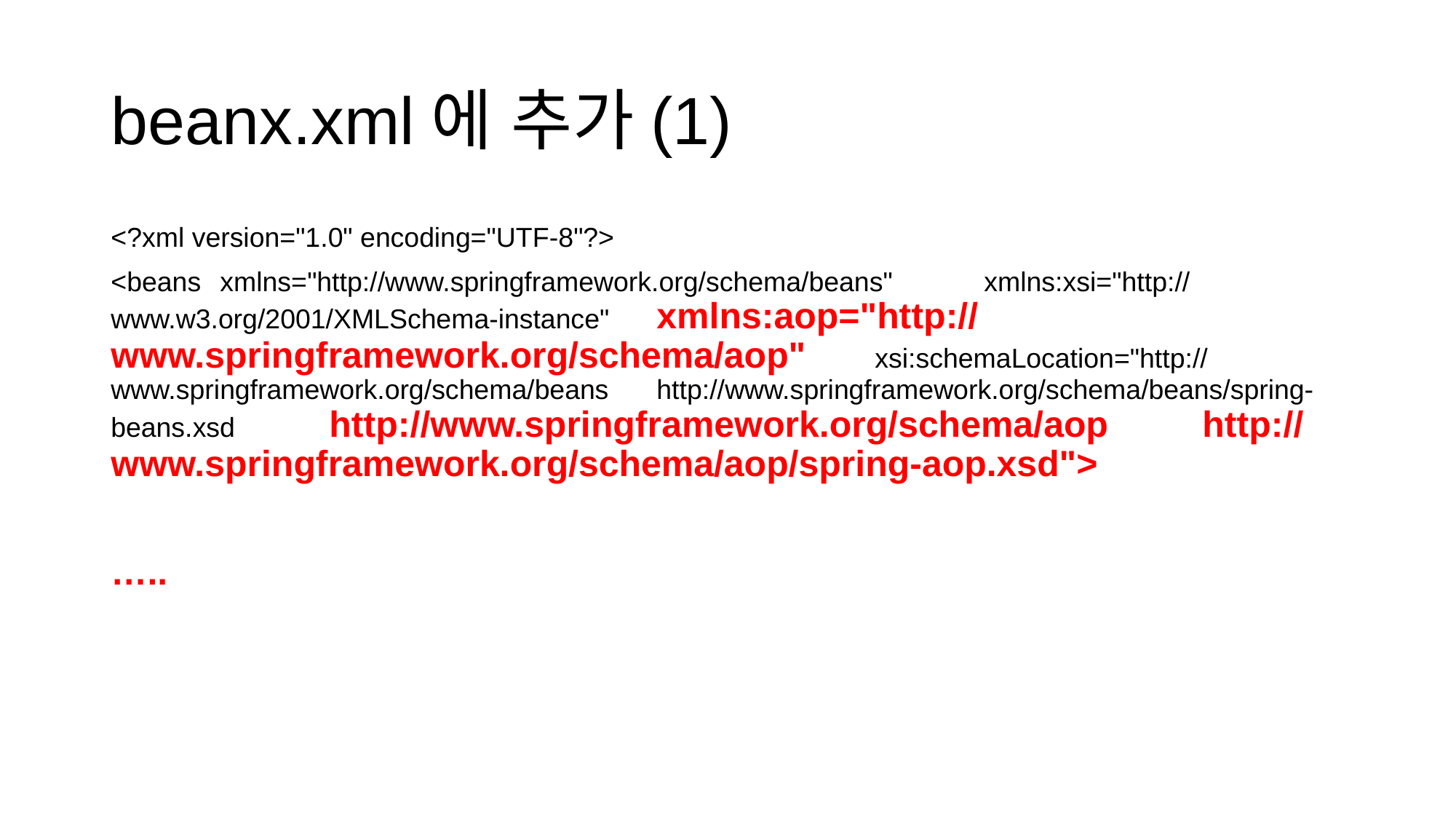

# beanx.xml에 추가(1)
<?xml version="1.0" encoding="UTF-8"?>
<beans 	xmlns="http://www.springframework.org/schema/beans" 	xmlns:xsi="http://www.w3.org/2001/XMLSchema-instance" 	xmlns:aop="http://www.springframework.org/schema/aop" 	xsi:schemaLocation="http://www.springframework.org/schema/beans 	http://www.springframework.org/schema/beans/spring-beans.xsd 	http://www.springframework.org/schema/aop 	http://www.springframework.org/schema/aop/spring-aop.xsd">

…..